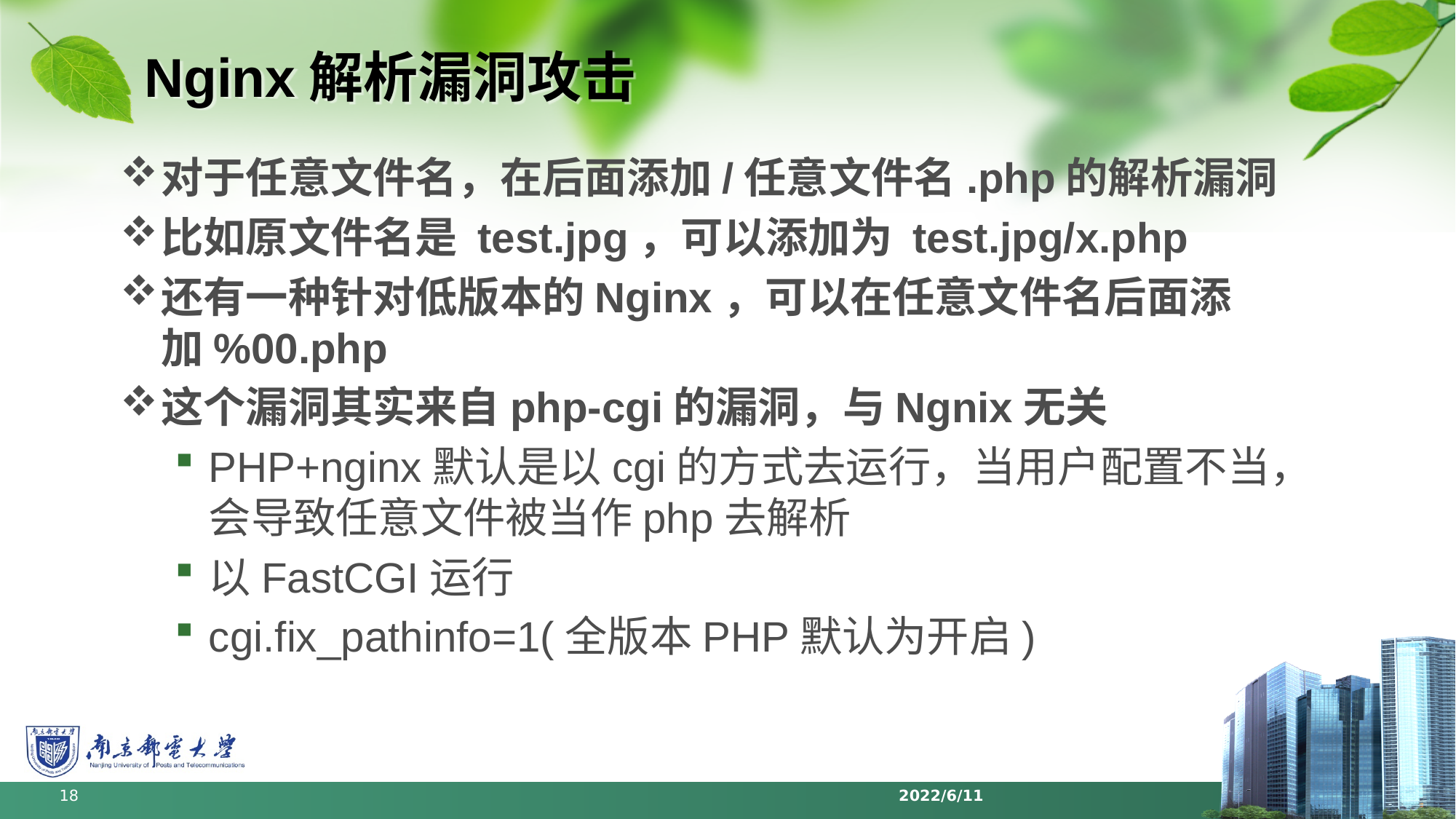

# Nginx解析漏洞攻击
对于任意文件名，在后面添加/任意文件名.php的解析漏洞
比如原文件名是 test.jpg，可以添加为 test.jpg/x.php
还有一种针对低版本的Nginx，可以在任意文件名后面添加%00.php
这个漏洞其实来自php-cgi的漏洞，与Ngnix无关
PHP+nginx默认是以cgi的方式去运行，当用户配置不当，会导致任意文件被当作php去解析
以FastCGI运行
cgi.fix_pathinfo=1(全版本PHP默认为开启)
18
2022/6/11